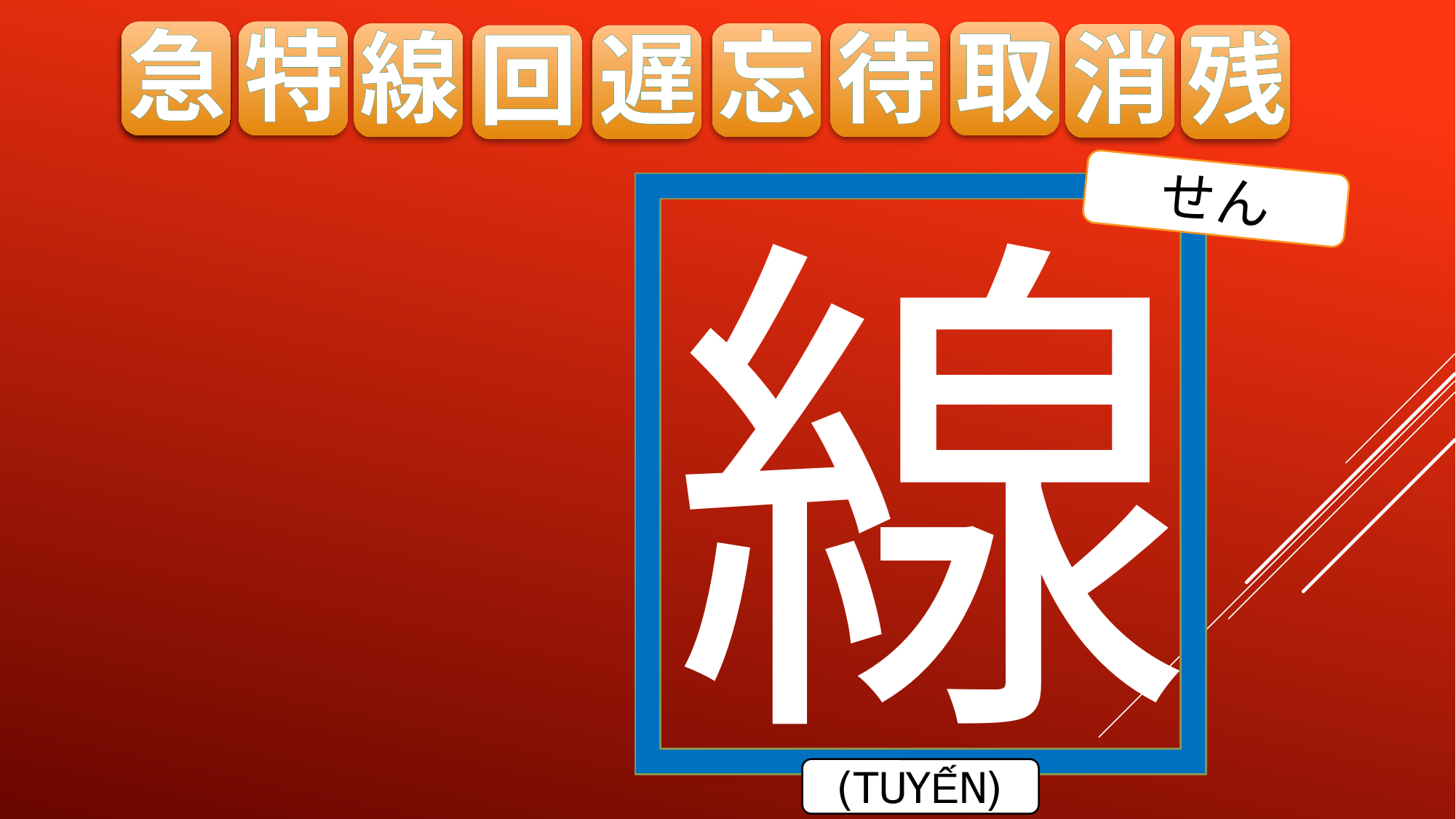

急
特
取
先
線
忘
待
消
残
回
遅
せん
線
(TUYẾN)